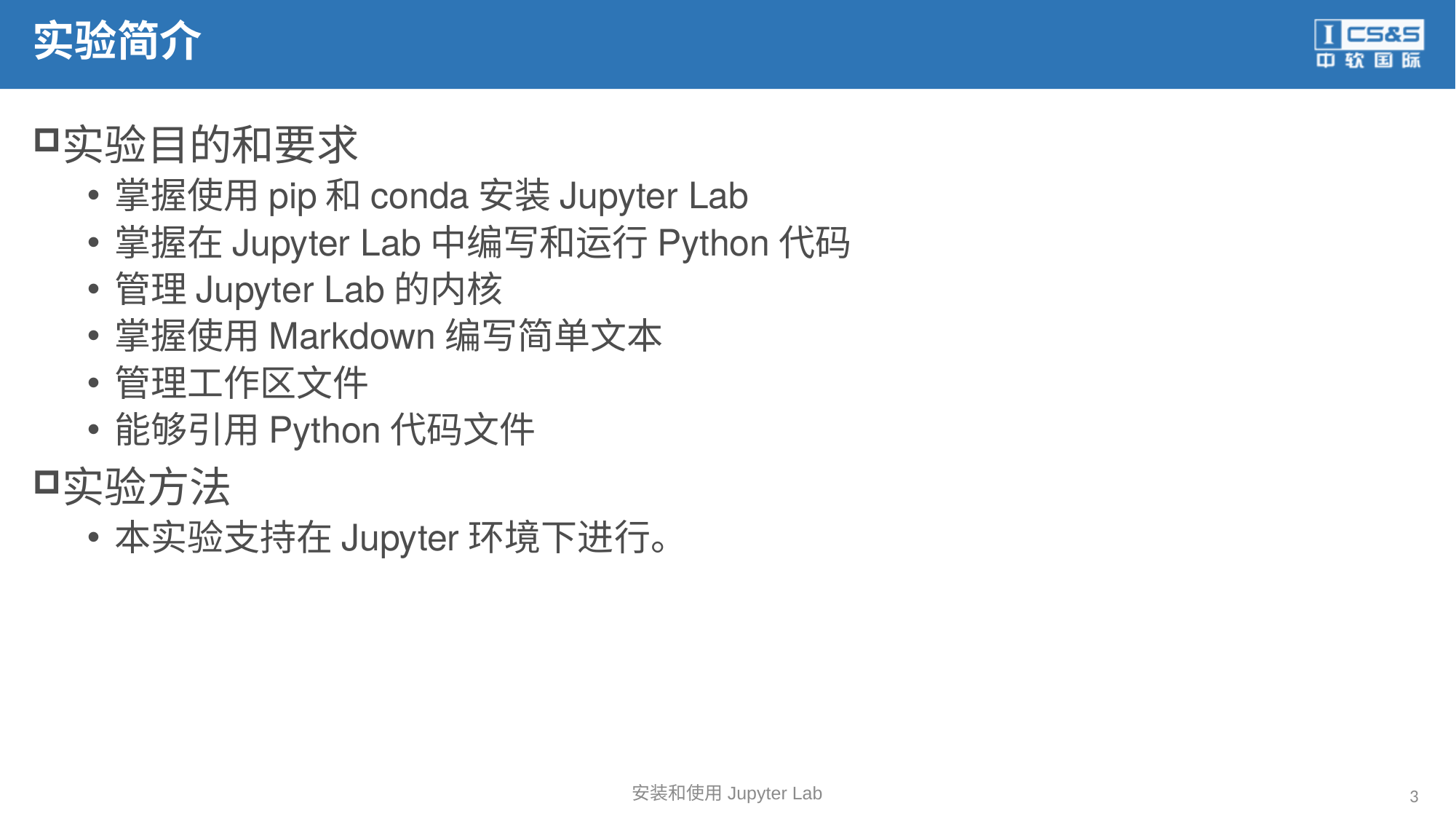

# 实验简介
实验目的和要求
掌握使用pip和conda安装Jupyter Lab
掌握在Jupyter Lab中编写和运行Python代码
管理Jupyter Lab的内核
掌握使用Markdown编写简单文本
管理工作区文件
能够引用Python代码文件
实验方法
本实验支持在Jupyter环境下进行。
安装和使用Jupyter Lab
3